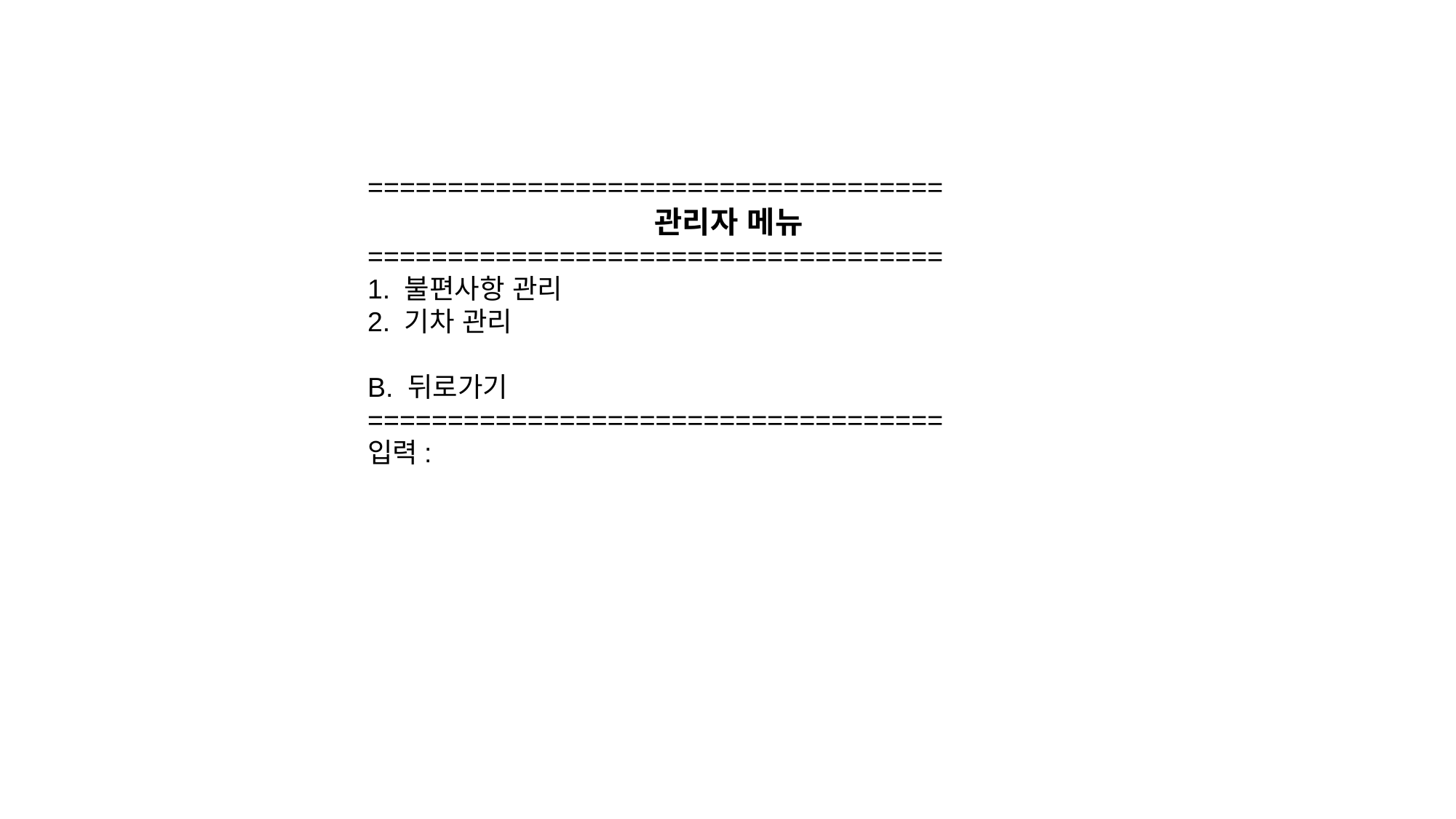

====================================
관리자 메뉴
====================================
1. 불편사항 관리
2. 기차 관리

B. 뒤로가기
====================================
입력: